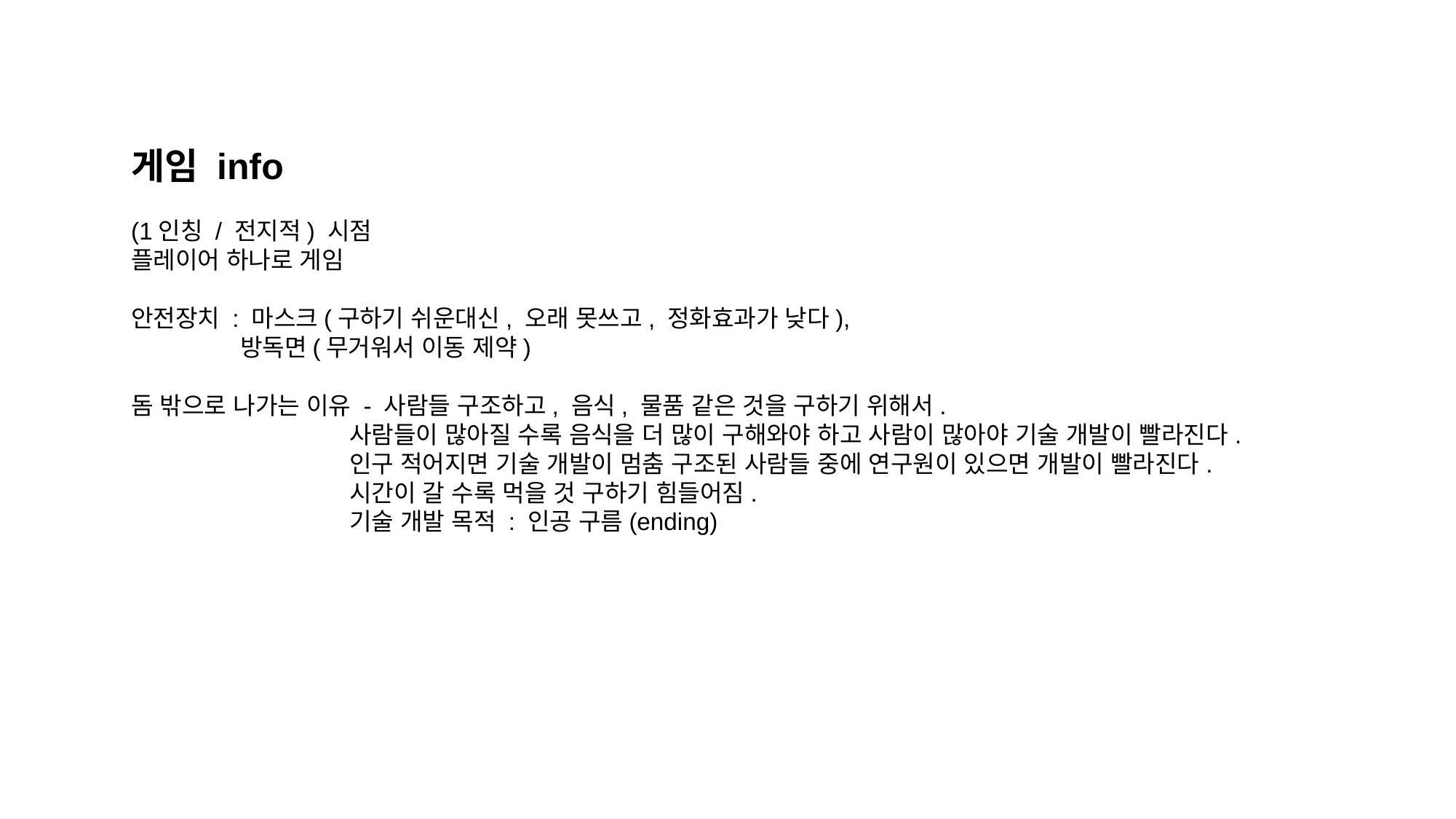

게임 info

(1인칭 / 전지적) 시점
플레이어 하나로 게임

안전장치 : 마스크(구하기 쉬운대신, 오래 못쓰고, 정화효과가 낮다),
	방독면(무거워서 이동 제약)

돔 밖으로 나가는 이유 - 사람들 구조하고, 음식, 물품 같은 것을 구하기 위해서.
		사람들이 많아질 수록 음식을 더 많이 구해와야 하고 사람이 많아야 기술 개발이 빨라진다.
		인구 적어지면 기술 개발이 멈춤 구조된 사람들 중에 연구원이 있으면 개발이 빨라진다.
		시간이 갈 수록 먹을 것 구하기 힘들어짐.
		기술 개발 목적 : 인공 구름(ending)